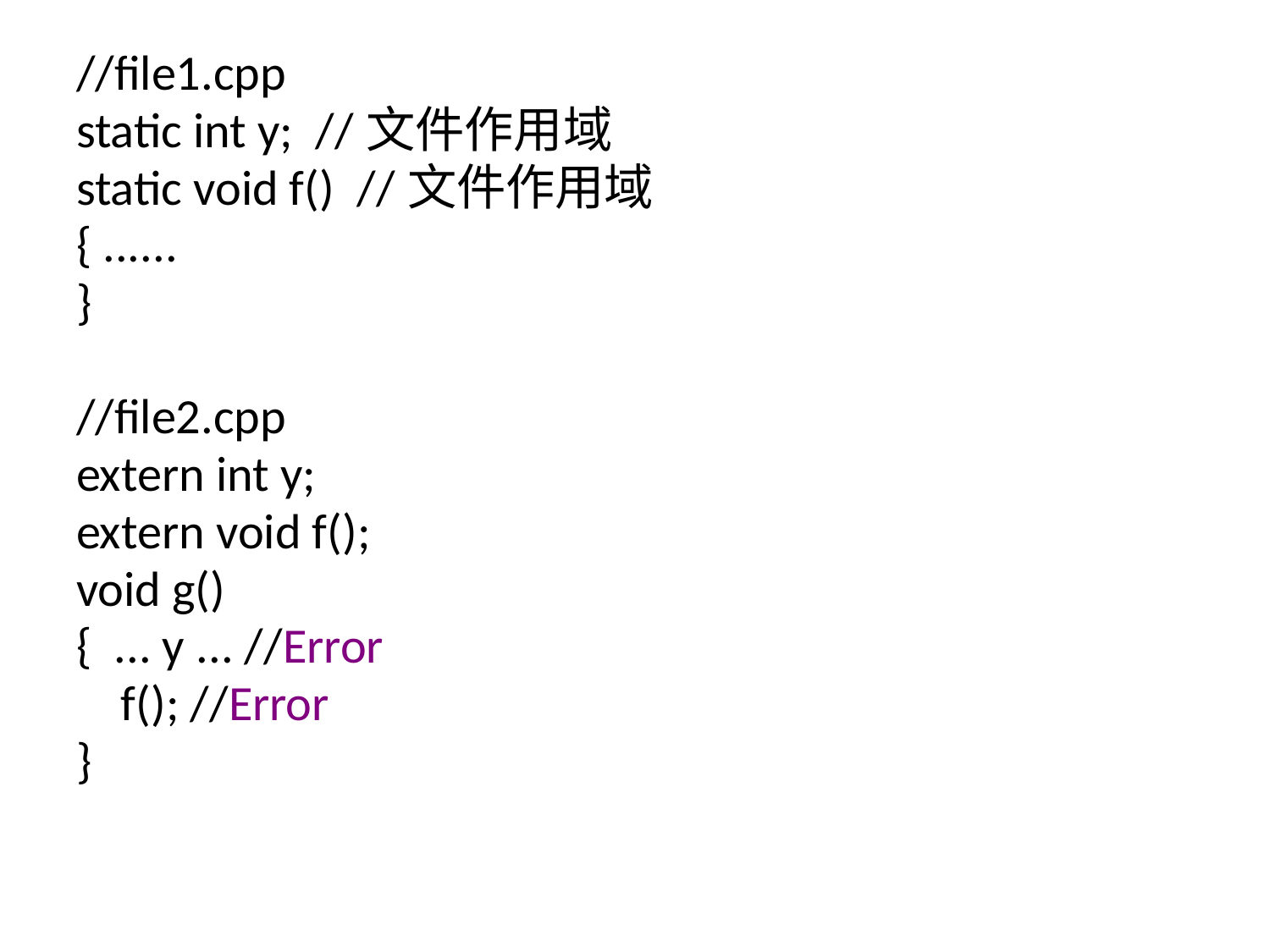

//file1.cpp
static int y;  //文件作用域
static void f()  //文件作用域
{ ......
}

//file2.cpp
extern int y;
extern void f();
void g()
{  ... y ... //Error
    f(); //Error
}